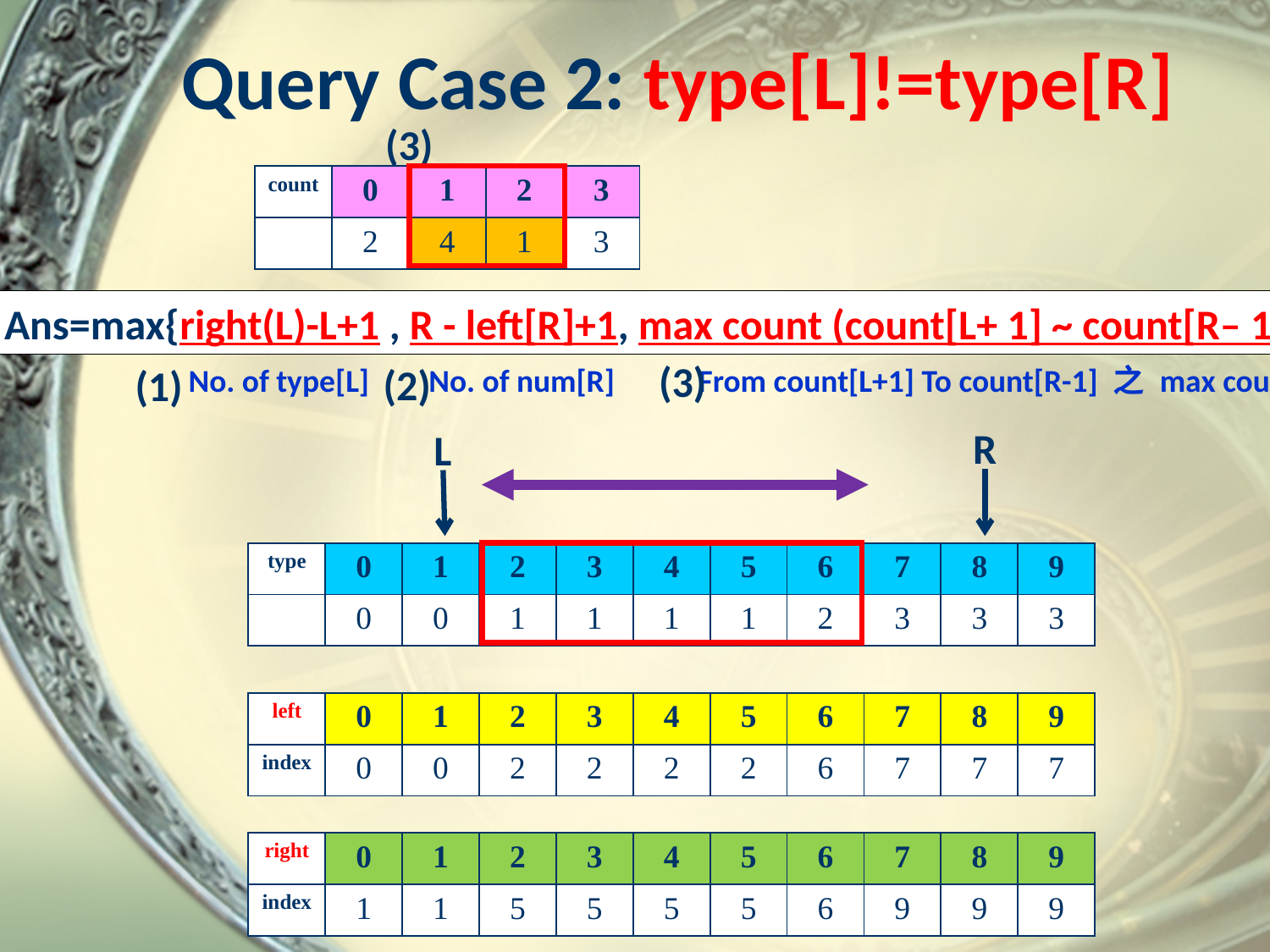

# Query Case 2: type[L]!=type[R]
(3)
| count | 0 | 1 | 2 | 3 |
| --- | --- | --- | --- | --- |
|  | 2 | 4 | 1 | 3 |

Ans=max{right(L)-L+1 , R - left[R]+1, max count (count[L+ 1] ~ count[R– 1])}
(3)
(2)
(1)
No. of type[L]
No. of num[R]
From count[L+1] To count[R-1] 之 max count
R
L
| type | 0 | 1 | 2 | 3 | 4 | 5 | 6 | 7 | 8 | 9 |
| --- | --- | --- | --- | --- | --- | --- | --- | --- | --- | --- |
|  | 0 | 0 | 1 | 1 | 1 | 1 | 2 | 3 | 3 | 3 |

| left | 0 | 1 | 2 | 3 | 4 | 5 | 6 | 7 | 8 | 9 |
| --- | --- | --- | --- | --- | --- | --- | --- | --- | --- | --- |
| index | 0 | 0 | 2 | 2 | 2 | 2 | 6 | 7 | 7 | 7 |
| right | 0 | 1 | 2 | 3 | 4 | 5 | 6 | 7 | 8 | 9 |
| --- | --- | --- | --- | --- | --- | --- | --- | --- | --- | --- |
| index | 1 | 1 | 5 | 5 | 5 | 5 | 6 | 9 | 9 | 9 |